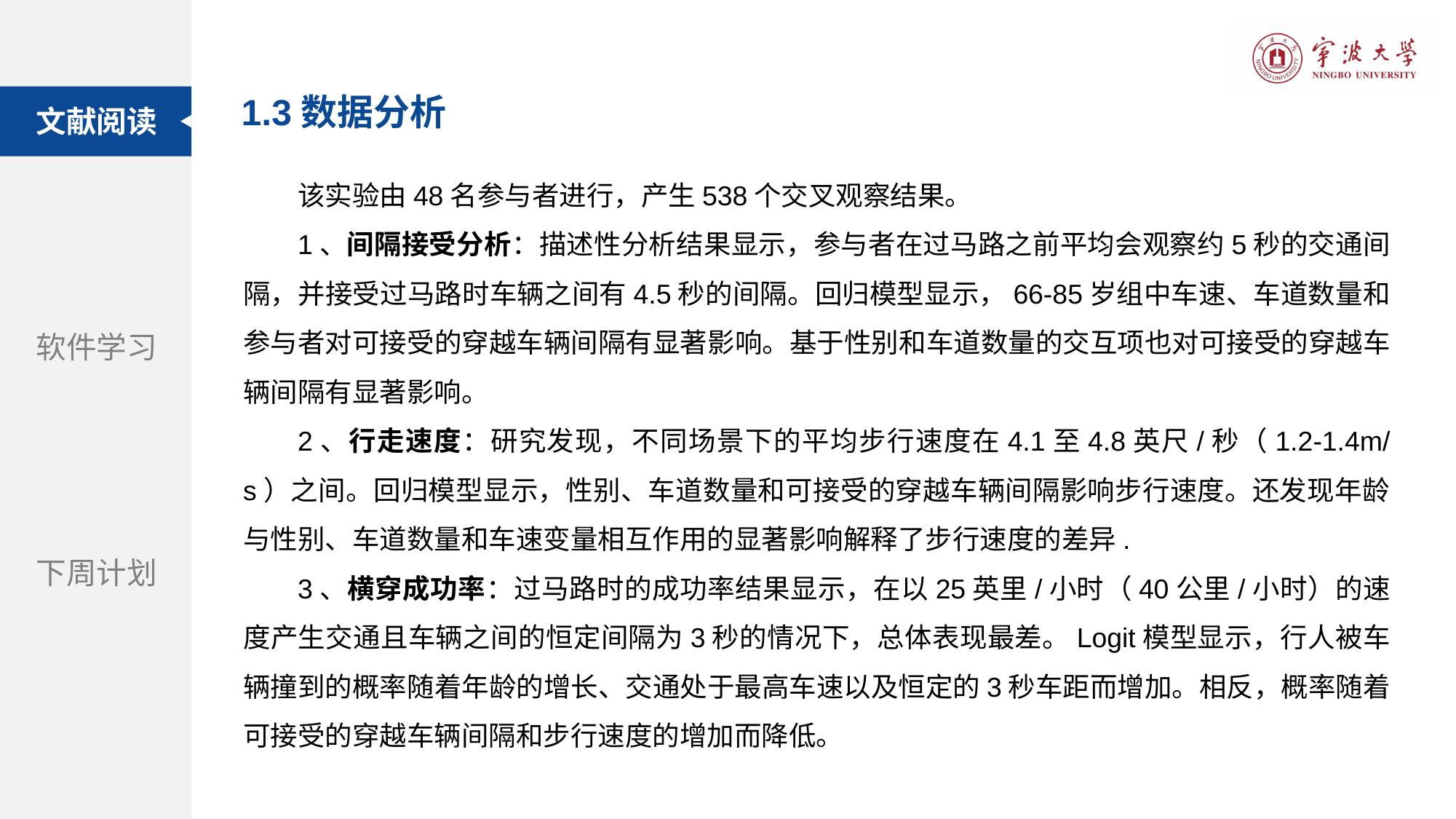

1.3数据分析

文献阅读
该实验由48名参与者进行，产生538个交叉观察结果。
1、间隔接受分析：描述性分析结果显示，参与者在过马路之前平均会观察约5秒的交通间隔，并接受过马路时车辆之间有4.5秒的间隔。回归模型显示，66-85岁组中车速、车道数量和参与者对可接受的穿越车辆间隔有显著影响。基于性别和车道数量的交互项也对可接受的穿越车辆间隔有显著影响。
2、行走速度：研究发现，不同场景下的平均步行速度在4.1至4.8英尺/秒（1.2-1.4m/s）之间。回归模型显示，性别、车道数量和可接受的穿越车辆间隔影响步行速度。还发现年龄与性别、车道数量和车速变量相互作用的显著影响解释了步行速度的差异.
3、横穿成功率：过马路时的成功率结果显示，在以25英里/小时（40公里/小时）的速度产生交通且车辆之间的恒定间隔为3秒的情况下，总体表现最差。Logit模型显示，行人被车辆撞到的概率随着年龄的增长、交通处于最高车速以及恒定的3秒车距而增加。相反，概率随着可接受的穿越车辆间隔和步行速度的增加而降低。
题目：自动驾驶汽车和街道设计：使用虚拟现实实验探索中央分隔带在提高行人过街安全性方面的作用
软件学习
期刊：Accident Analysis and Prevention
下周计划